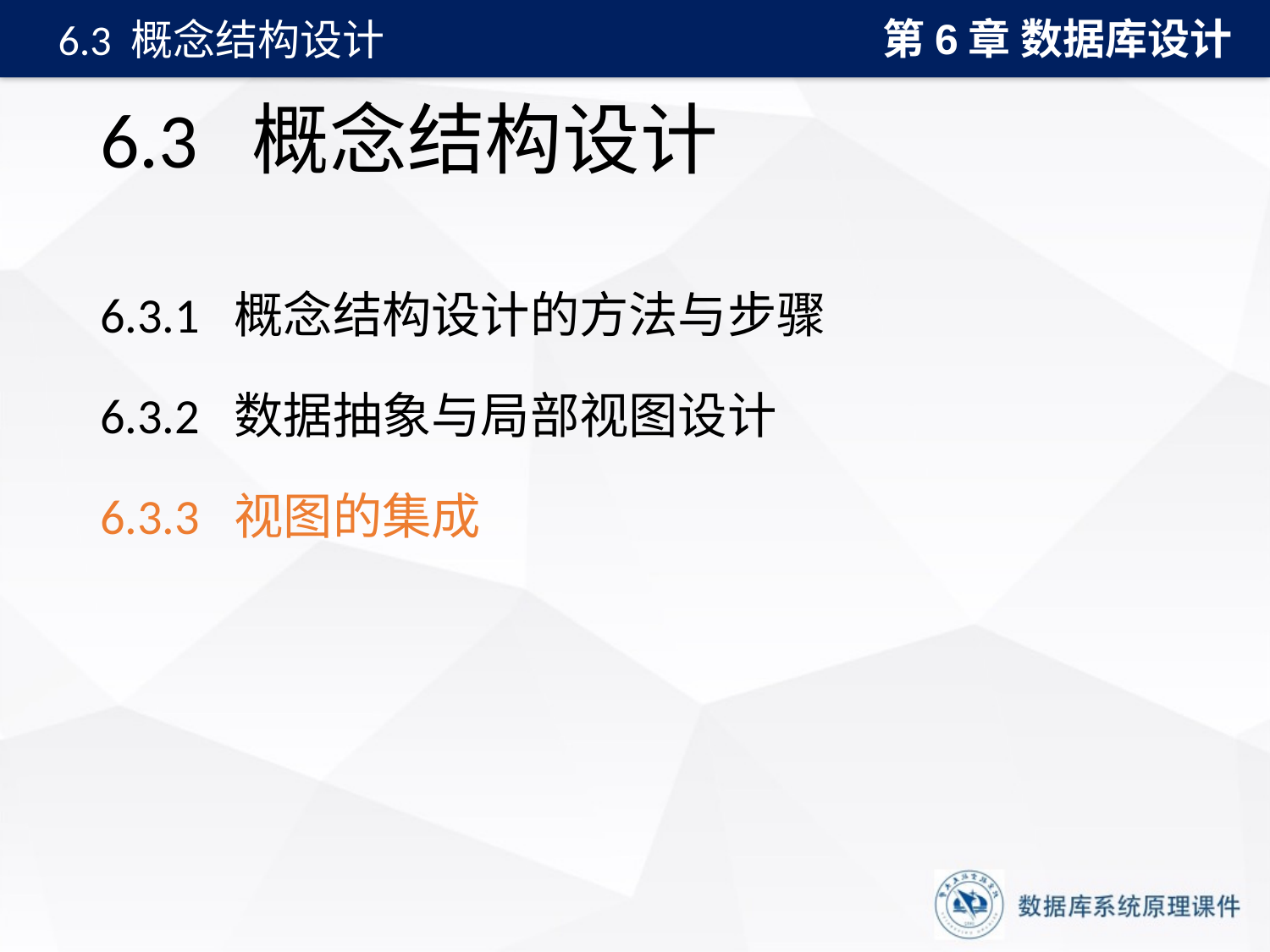

第6章 数据库设计
6.3 概念结构设计
# 6.3  概念结构设计
6.3.1  概念结构设计的方法与步骤
6.3.2  数据抽象与局部视图设计
6.3.3  视图的集成